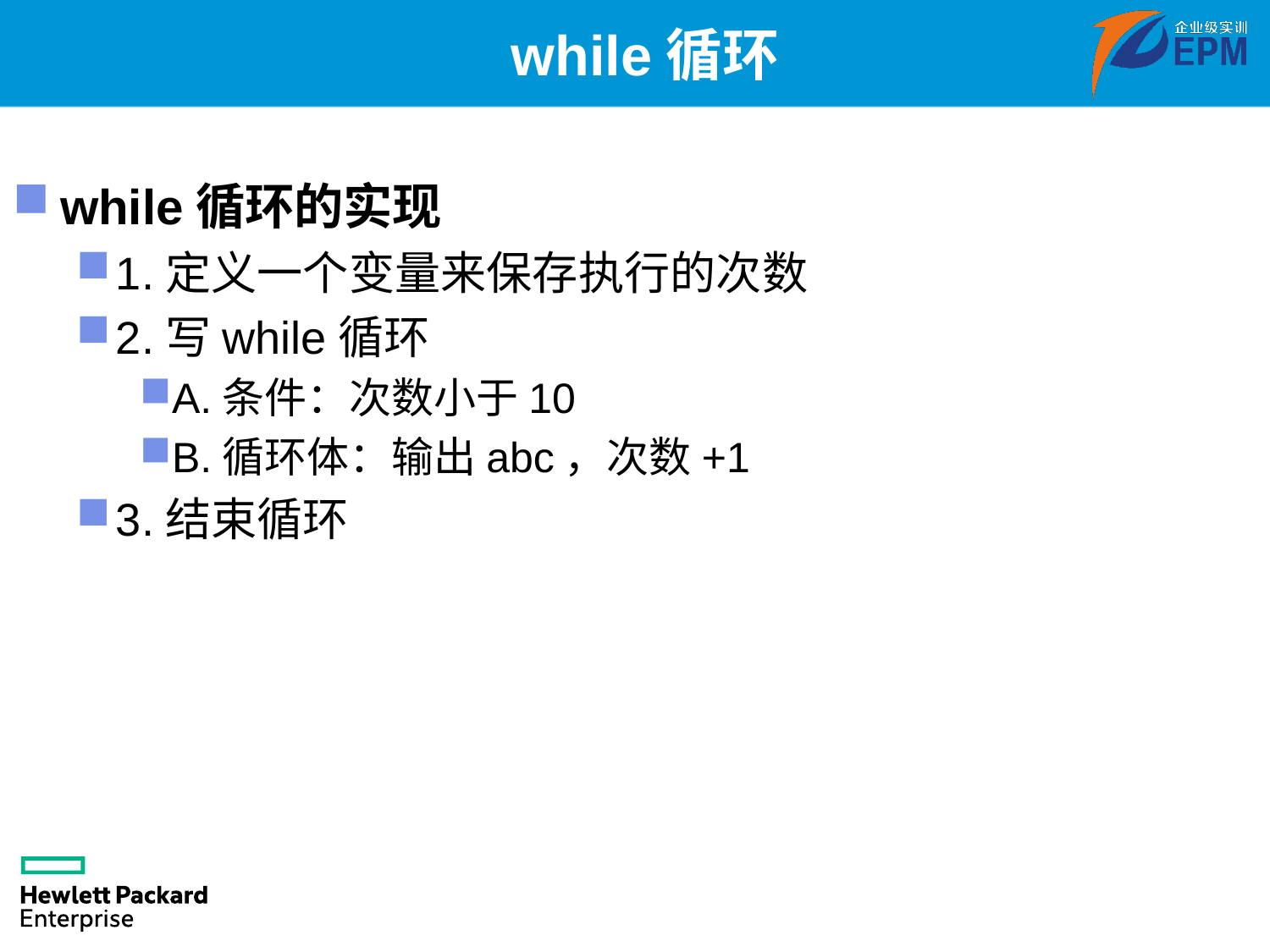

# while循环
while循环的实现
1.定义一个变量来保存执行的次数
2.写while循环
A.条件：次数小于10
B.循环体：输出abc，次数+1
3.结束循环